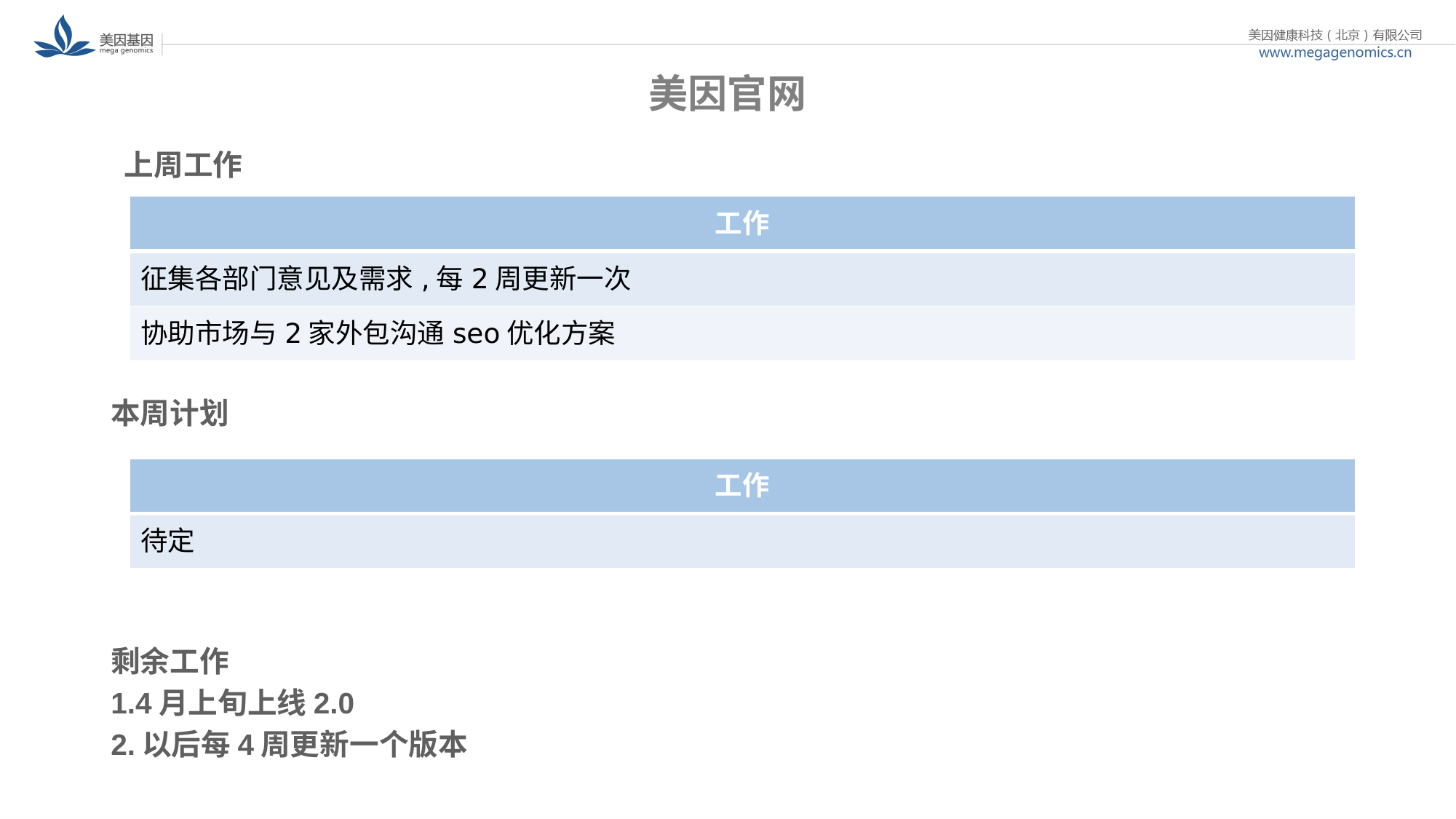

# 美因官网
 上周工作

本周计划

剩余工作
1.4月上旬上线2.0
2.以后每4周更新一个版本
| 工作 |
| --- |
| 征集各部门意见及需求,每2周更新一次 |
| 协助市场与2家外包沟通seo优化方案 |
| 工作 |
| --- |
| 待定 |